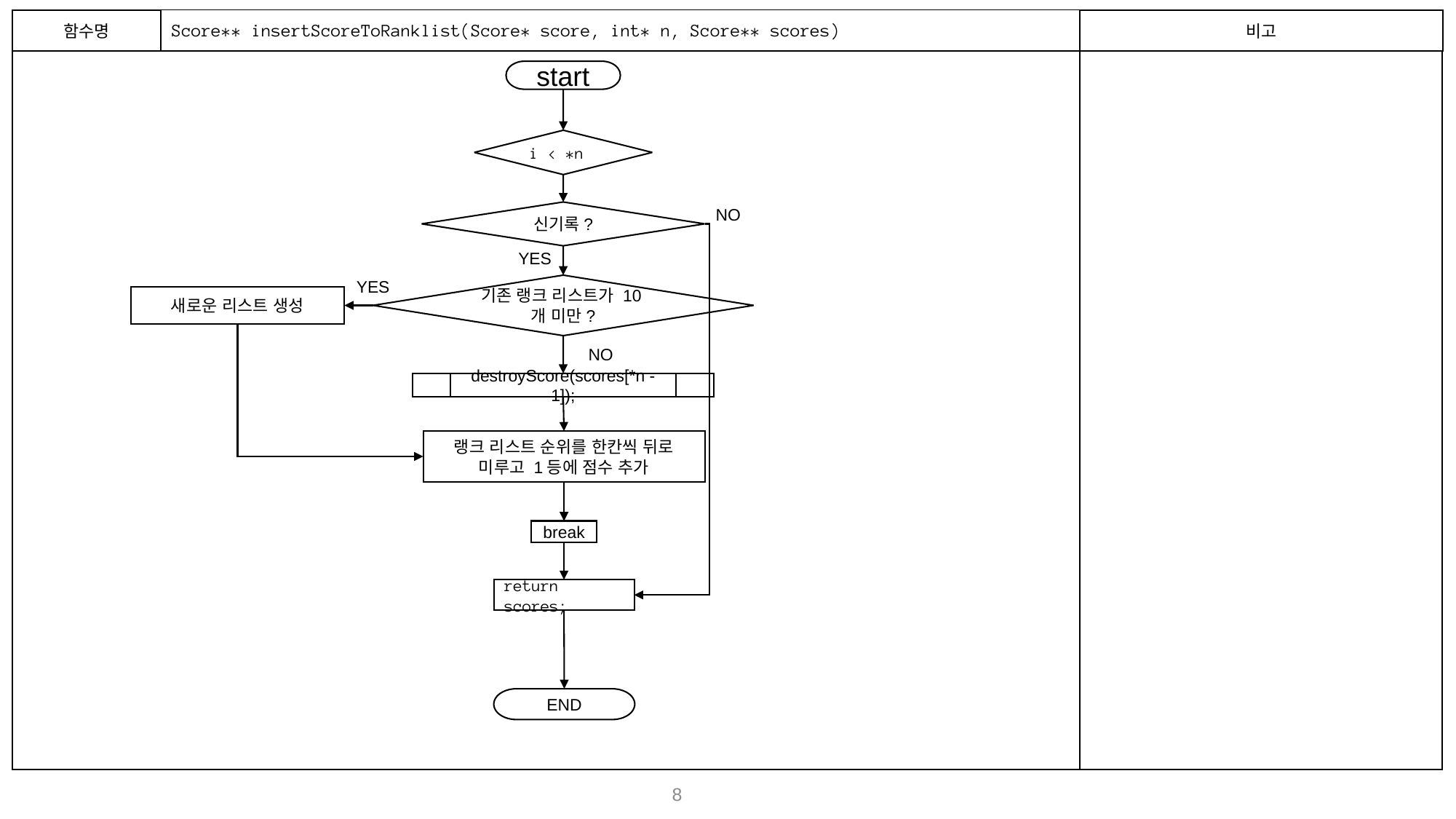

함수명
# Score** insertScoreToRanklist(Score* score, int* n, Score** scores)
비고

start
i < *n
NO
신기록?
YES
YES
기존 랭크 리스트가 10개 미만?
새로운 리스트 생성
NO
destroyScore(scores[*n - 1]);
랭크 리스트 순위를 한칸씩 뒤로 미루고 1등에 점수 추가
break
return scores;
END
8